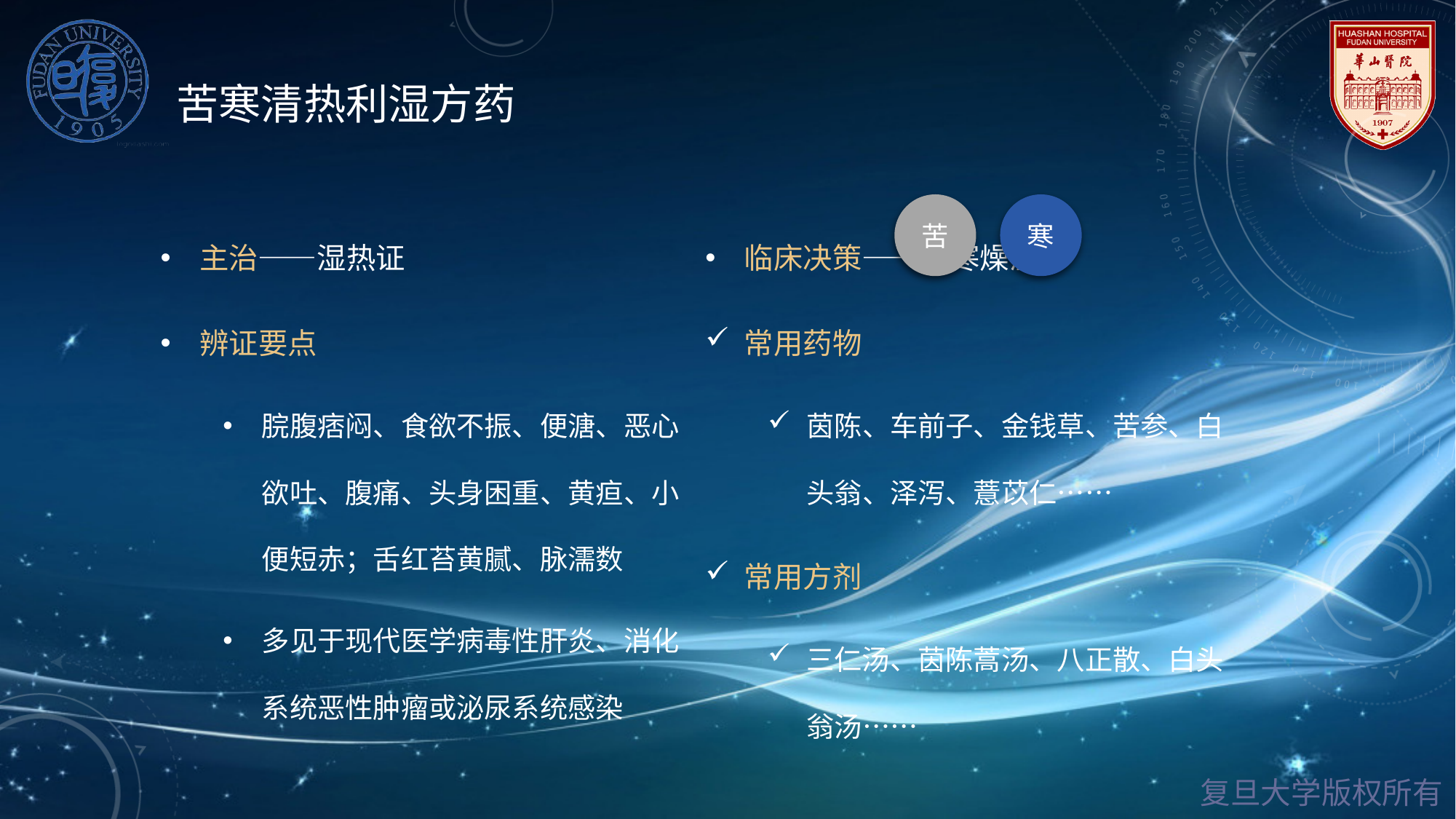

# 苦寒清热利湿方药
苦
寒
主治——湿热证
辨证要点
脘腹痞闷、食欲不振、便溏、恶心欲吐、腹痛、头身困重、黄疸、小便短赤；舌红苔黄腻、脉濡数
多见于现代医学病毒性肝炎、消化系统恶性肿瘤或泌尿系统感染
临床决策——苦寒燥湿
常用药物
茵陈、车前子、金钱草、苦参、白头翁、泽泻、薏苡仁……
常用方剂
三仁汤、茵陈蒿汤、八正散、白头翁汤……